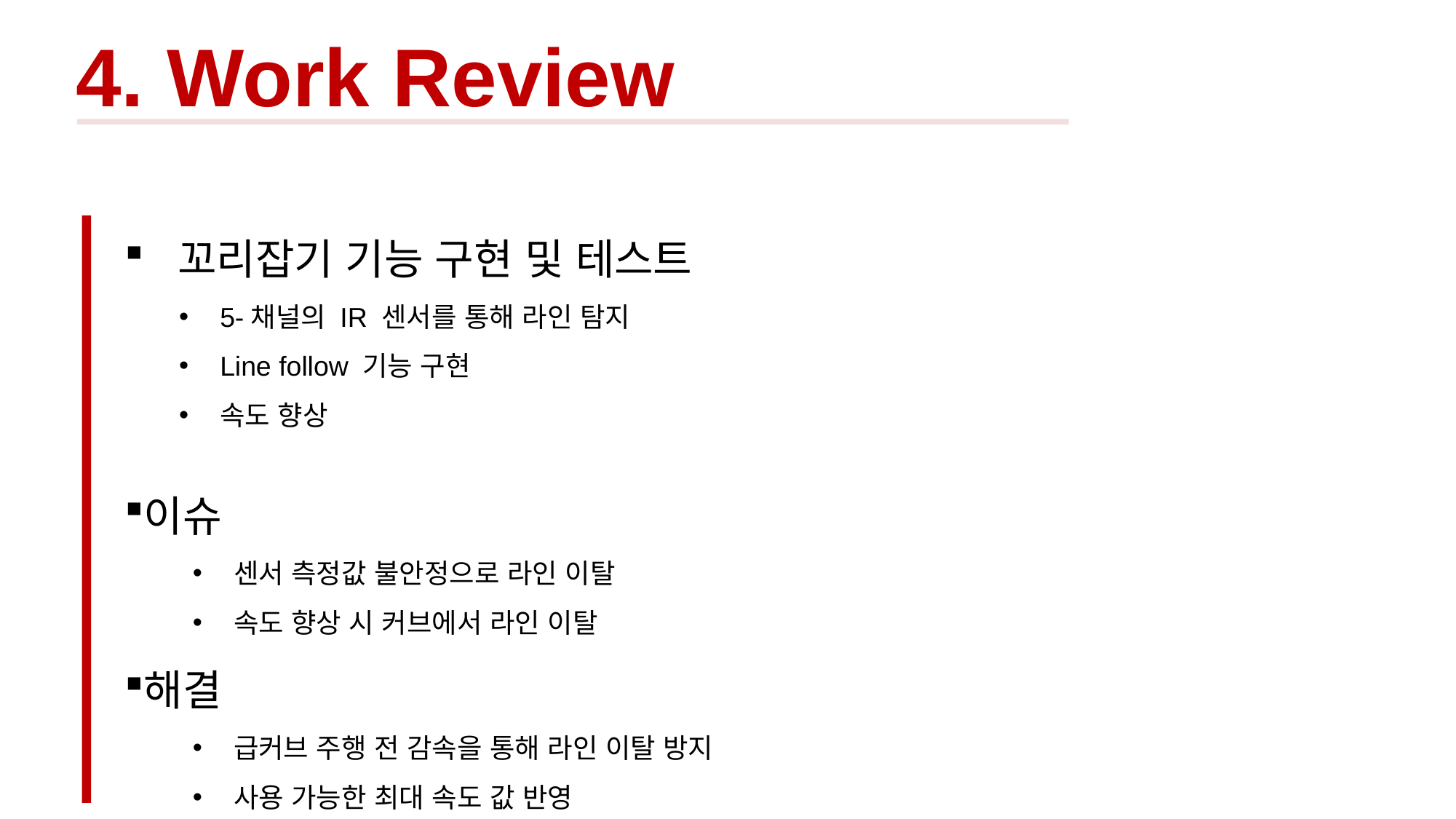

4. Work Review

  꼬리잡기 기능 구현 및 테스트
5-채널의 IR 센서를 통해 라인 탐지
Line follow 기능 구현
속도 향상

이슈
센서 측정값 불안정으로 라인 이탈
속도 향상 시 커브에서 라인 이탈
해결
급커브 주행 전 감속을 통해 라인 이탈 방지
사용 가능한 최대 속도 값 반영